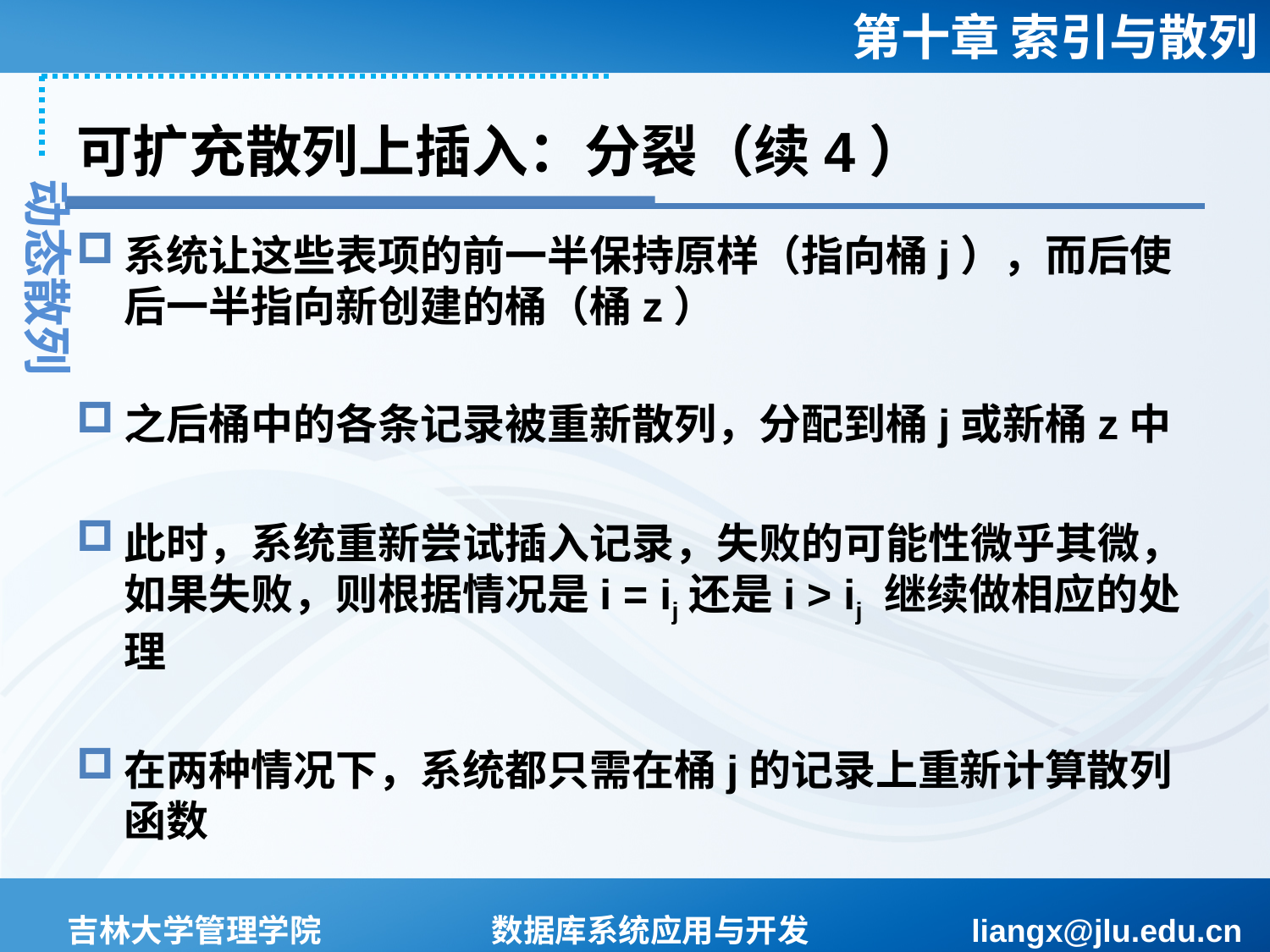

# 可扩充散列上插入：分裂（续4）
动态散列

系统让这些表项的前一半保持原样（指向桶j），而后使后一半指向新创建的桶（桶z）

之后桶中的各条记录被重新散列，分配到桶j或新桶z中

此时，系统重新尝试插入记录，失败的可能性微乎其微，如果失败，则根据情况是i = ij还是i > ij 继续做相应的处理

在两种情况下，系统都只需在桶j的记录上重新计算散列函数